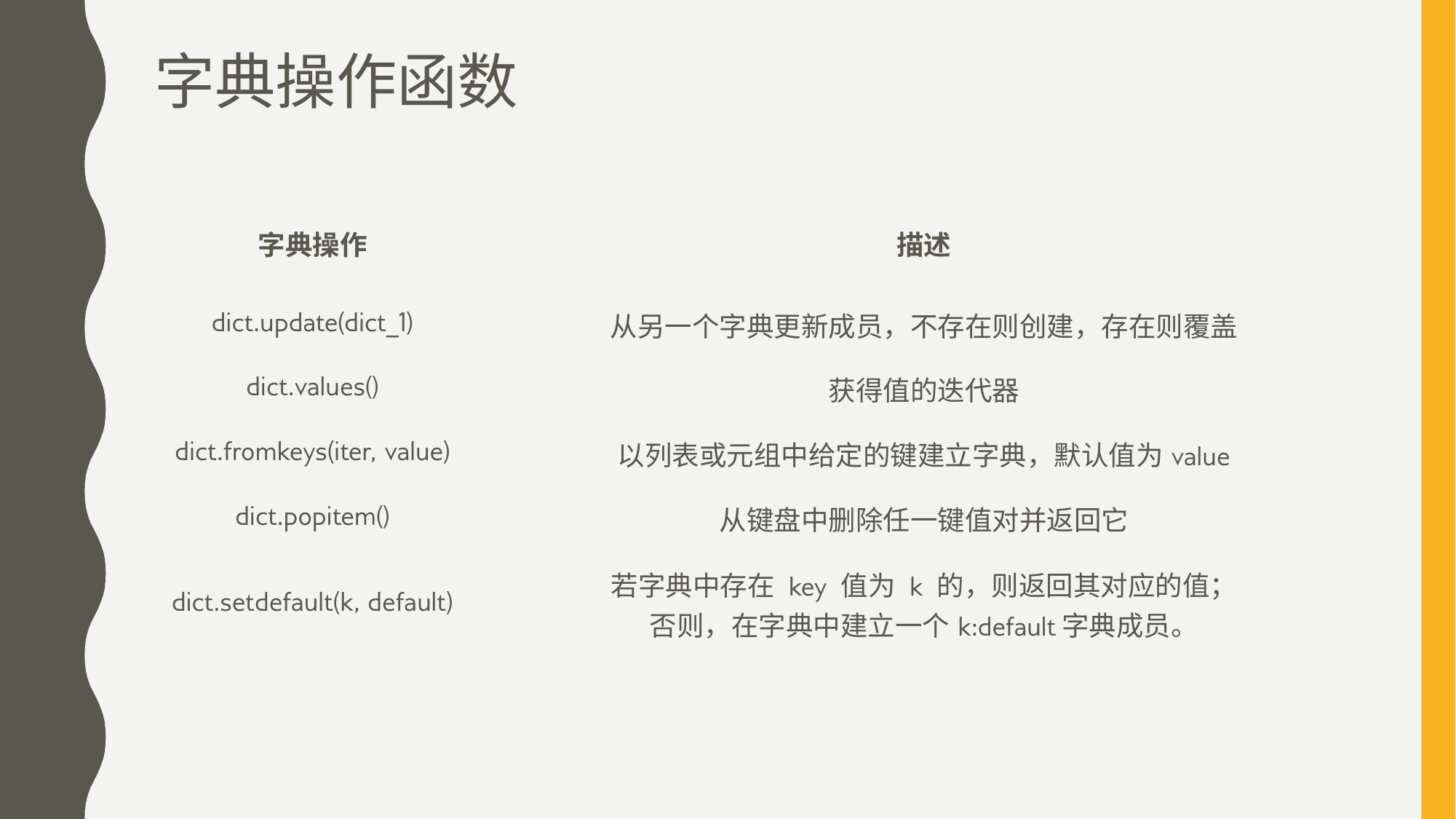

# 字典操作函数
| 字典操作 | 描述 |
| --- | --- |
| dict.update(dict\_1) | 从另一个字典更新成员，不存在则创建，存在则覆盖 |
| dict.values() | 获得值的迭代器 |
| dict.fromkeys(iter, value) | 以列表或元组中给定的键建立字典，默认值为value |
| dict.popitem() | 从键盘中删除任一键值对并返回它 |
| dict.setdefault(k, default) | 若字典中存在 key 值为 k 的，则返回其对应的值； 否则，在字典中建立一个k:default字典成员。 |